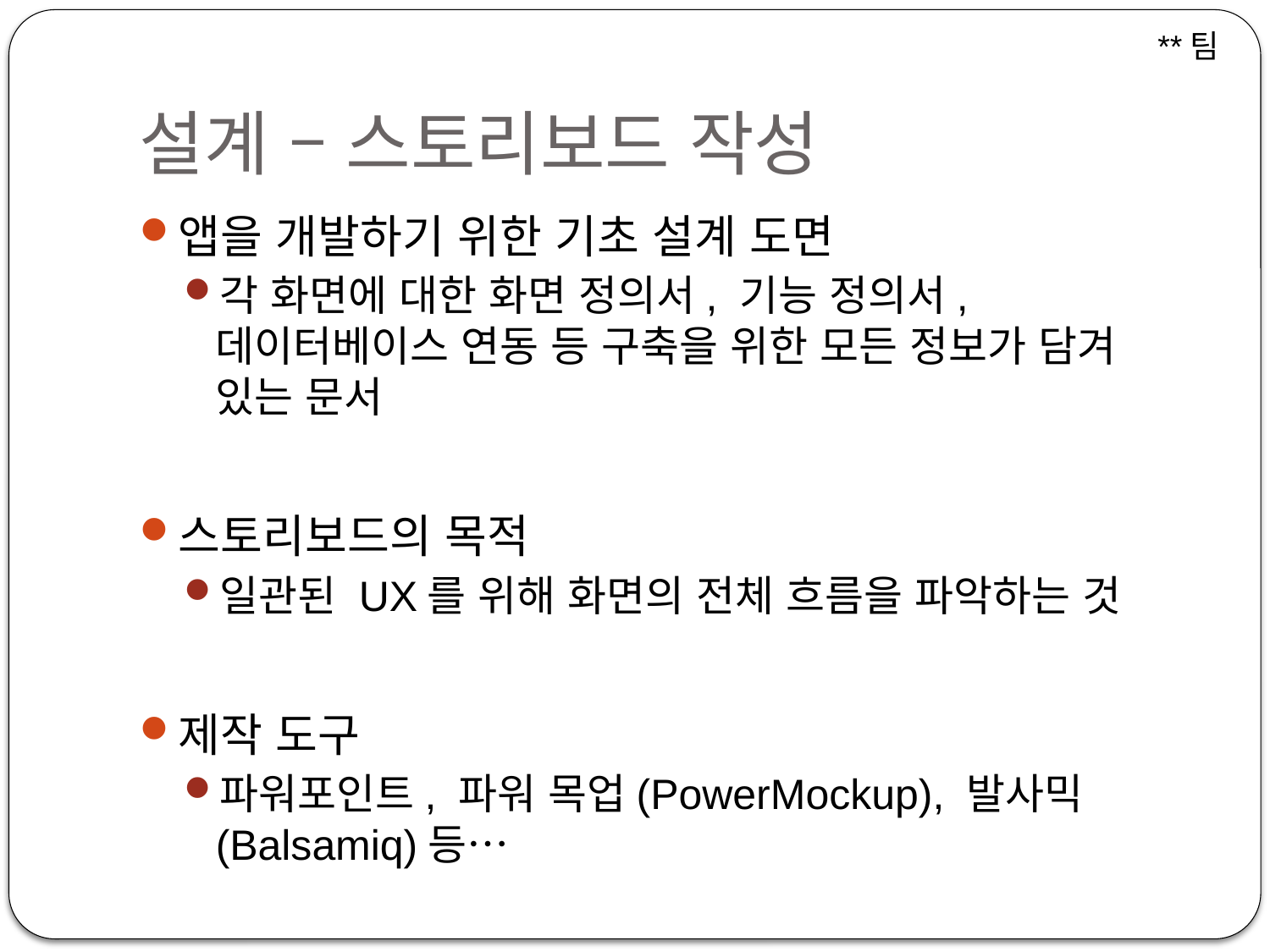

**팀
# 설계 – 스토리보드 작성
앱을 개발하기 위한 기초 설계 도면
각 화면에 대한 화면 정의서, 기능 정의서, 데이터베이스 연동 등 구축을 위한 모든 정보가 담겨 있는 문서

스토리보드의 목적
일관된 UX를 위해 화면의 전체 흐름을 파악하는 것

제작 도구
파워포인트, 파워 목업(PowerMockup), 발사믹(Balsamiq)등…